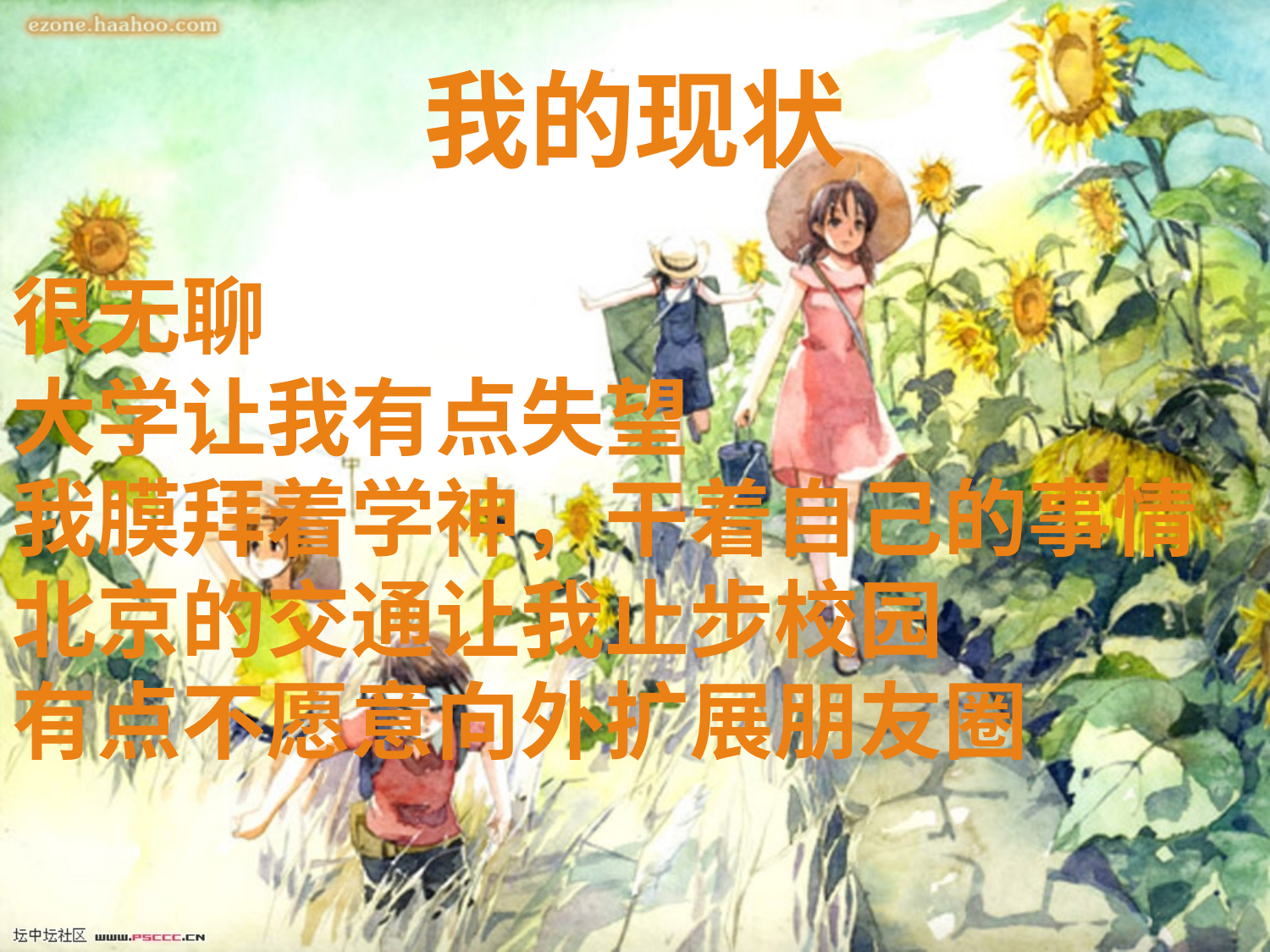

# 我的现状
很无聊
大学让我有点失望
我膜拜着学神，干着自己的事情
北京的交通让我止步校园
有点不愿意向外扩展朋友圈